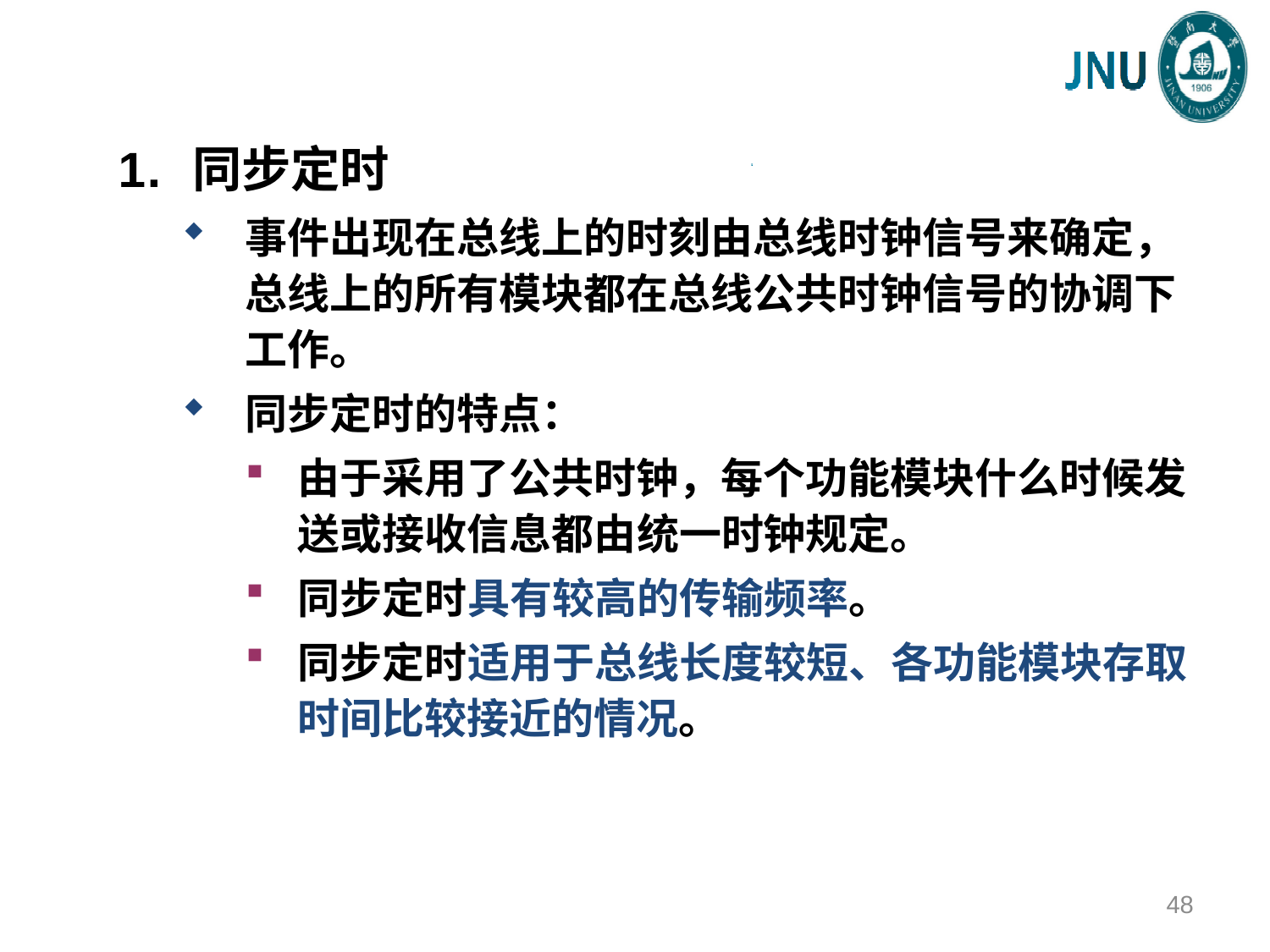

同步定时
事件出现在总线上的时刻由总线时钟信号来确定，总线上的所有模块都在总线公共时钟信号的协调下工作。
同步定时的特点：
由于采用了公共时钟，每个功能模块什么时候发送或接收信息都由统一时钟规定。
同步定时具有较高的传输频率。
同步定时适用于总线长度较短、各功能模块存取时间比较接近的情况。
48